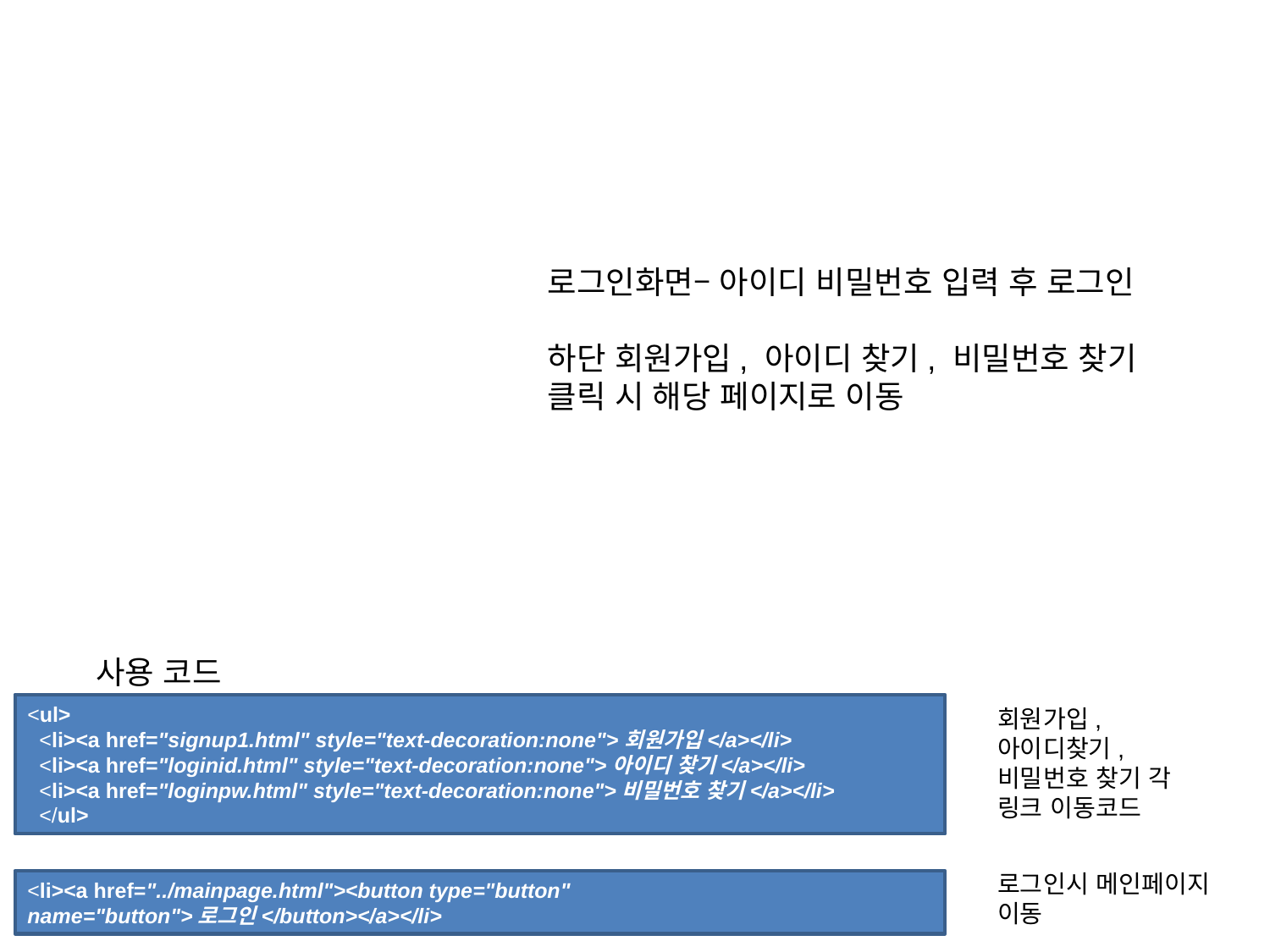

로그인화면– 아이디 비밀번호 입력 후 로그인

하단 회원가입, 아이디 찾기, 비밀번호 찾기 클릭 시 해당 페이지로 이동
사용 코드
<ul>
  <li><a href="signup1.html" style="text-decoration:none">회원가입</a></li>
  <li><a href="loginid.html" style="text-decoration:none">아이디 찾기</a></li>
  <li><a href="loginpw.html" style="text-decoration:none">비밀번호 찾기</a></li>
  </ul>
회원가입, 아이디찾기, 비밀번호 찾기 각 링크 이동코드
로그인시 메인페이지 이동
<li><a href="../mainpage.html"><button type="button" name="button">로그인</button></a></li>